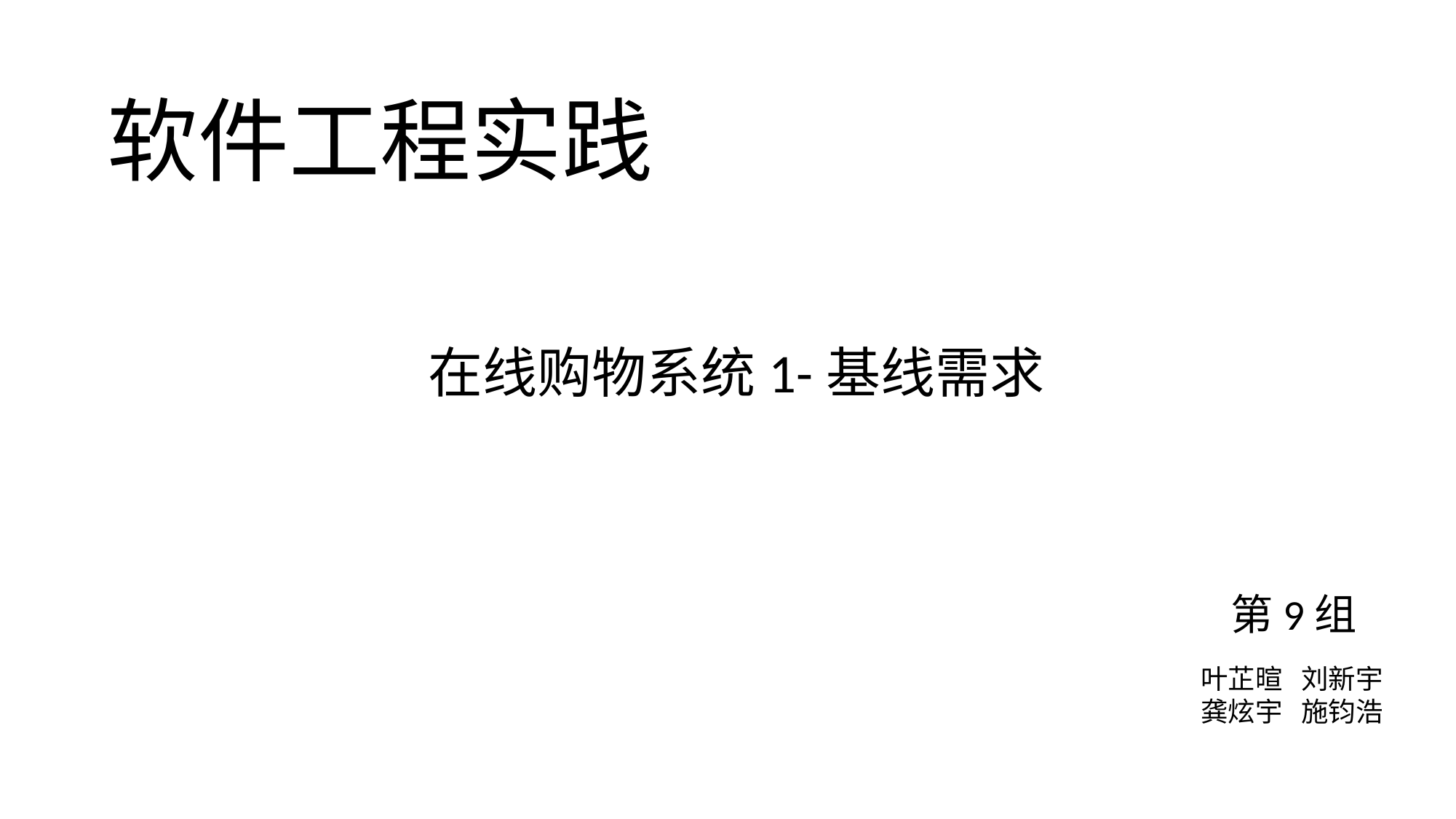

# 软件工程实践
在线购物系统1-基线需求
第9组
叶芷暄   刘新宇
龚炫宇   施钧浩